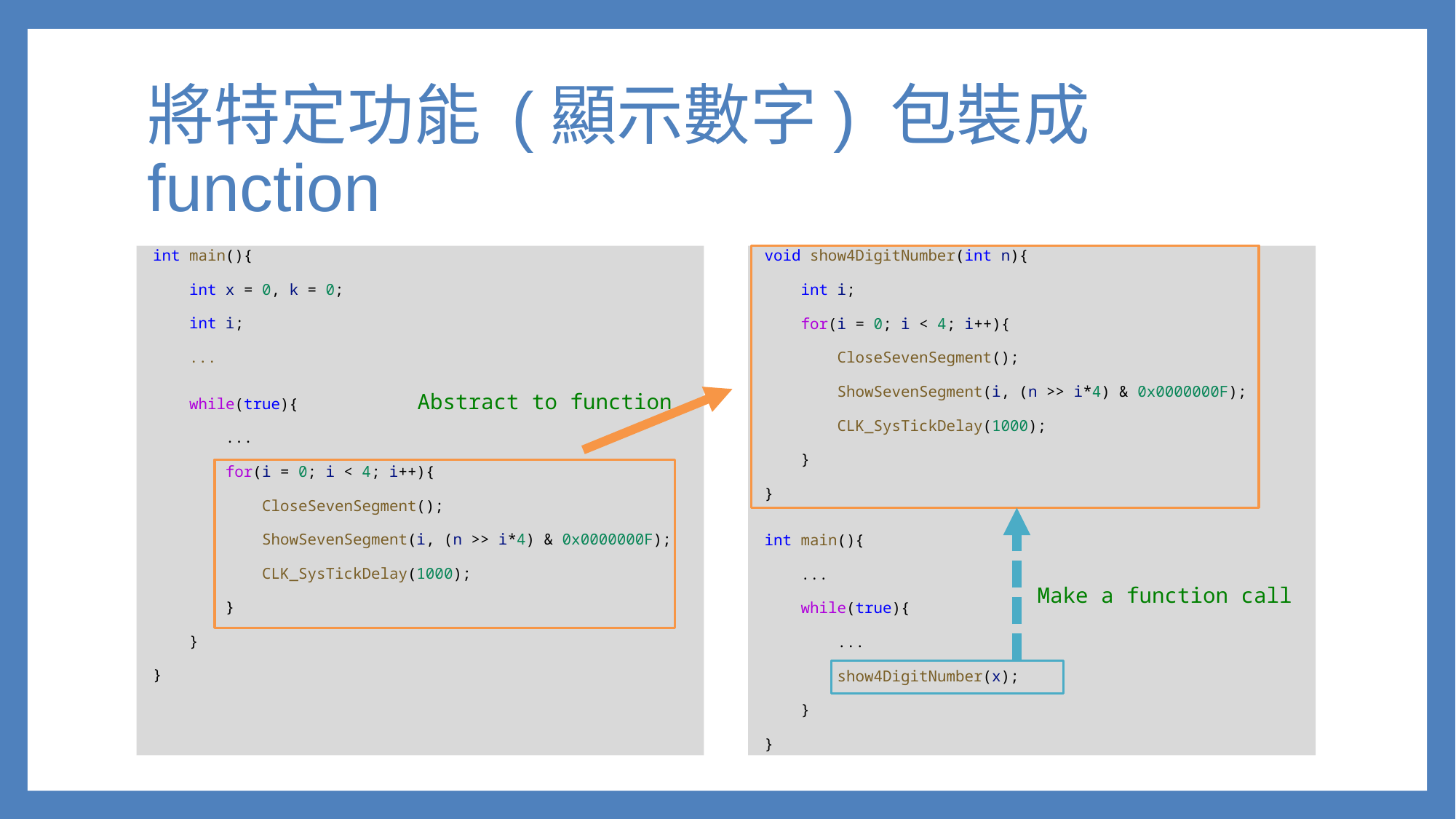

# 將特定功能 (顯示數字) 包裝成 function
int main(){
    int x = 0, k = 0;
    int i;
    ...
    while(true){
        ...
        for(i = 0; i < 4; i++){
            CloseSevenSegment();
            ShowSevenSegment(i, (n >> i*4) & 0x0000000F);
            CLK_SysTickDelay(1000);
        }
    }
}

void show4DigitNumber(int n){
    int i;
    for(i = 0; i < 4; i++){
        CloseSevenSegment();
        ShowSevenSegment(i, (n >> i*4) & 0x0000000F);
        CLK_SysTickDelay(1000);
    }
}
int main(){
    ...
    while(true){
        ...
        show4DigitNumber(x);
    }
}

Abstract to function

Make a function call